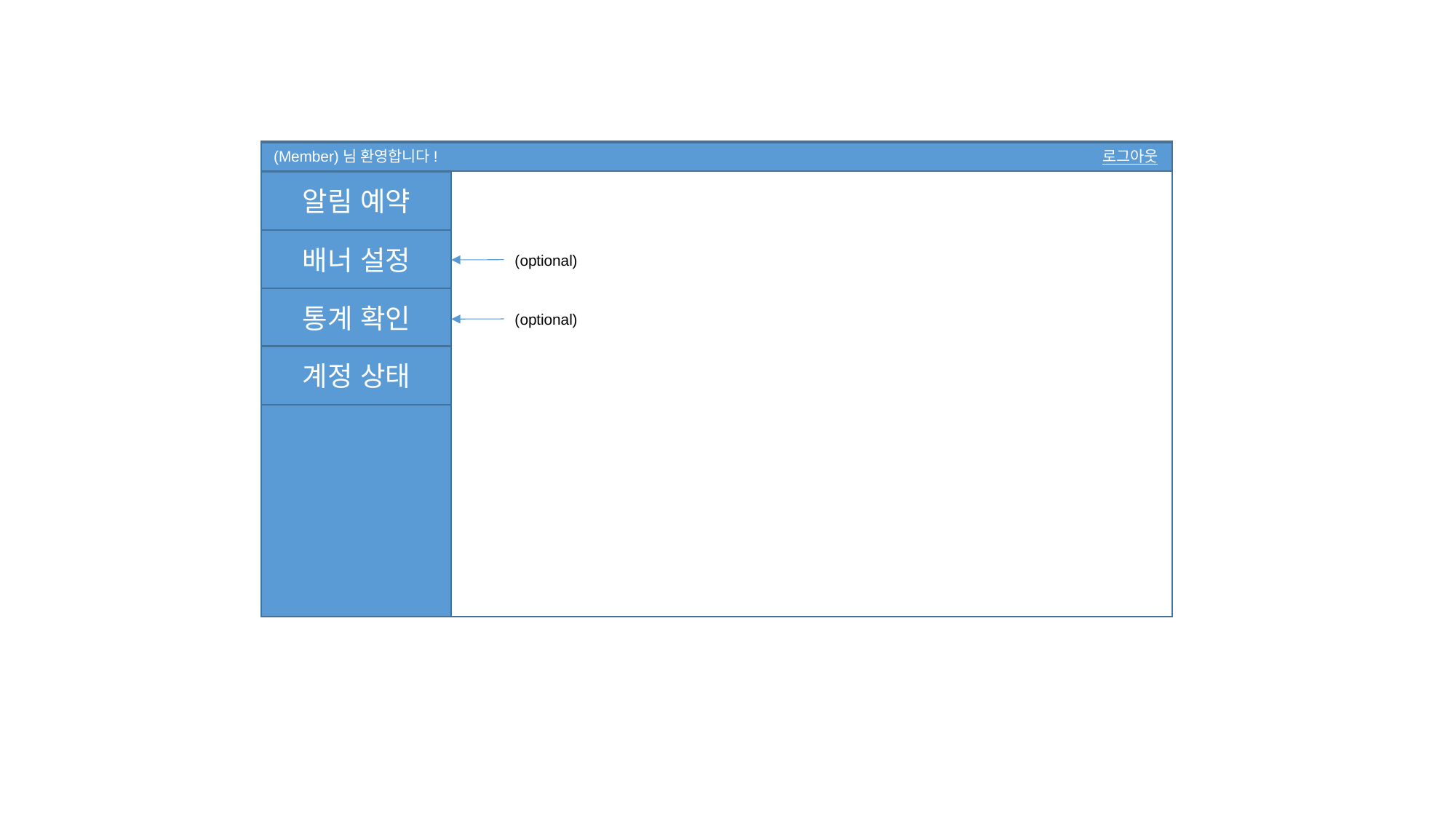

(Member)님 환영합니다!
로그아웃

알림 예약
배너 설정
(optional)
통계 확인
(optional)
계정 상태